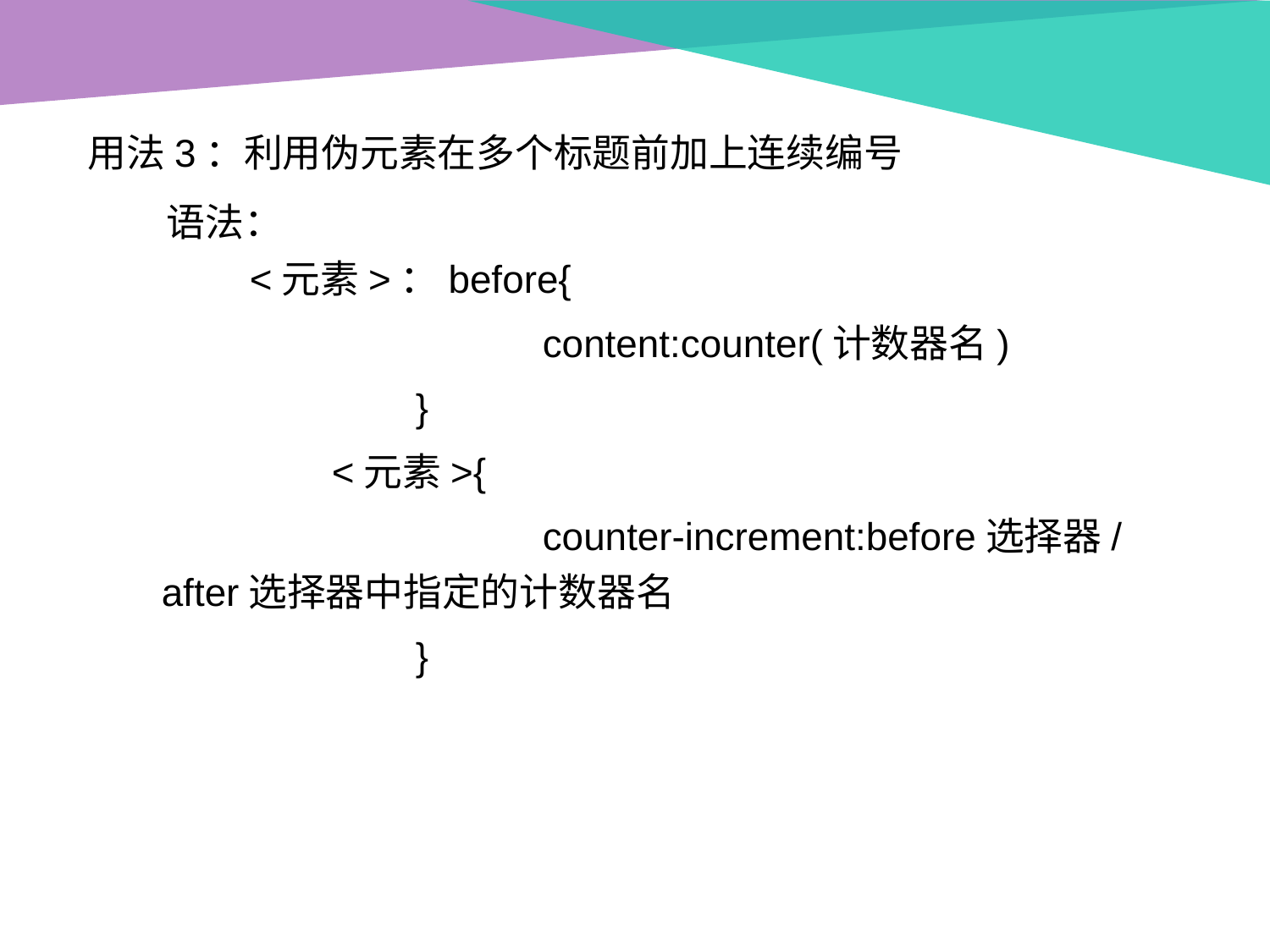

用法3：利用伪元素在多个标题前加上连续编号
        语法：
               <元素>：before{
			content:counter(计数器名)
		}
	    <元素>{
			counter-increment:before选择器/after选择器中指定的计数器名
		}